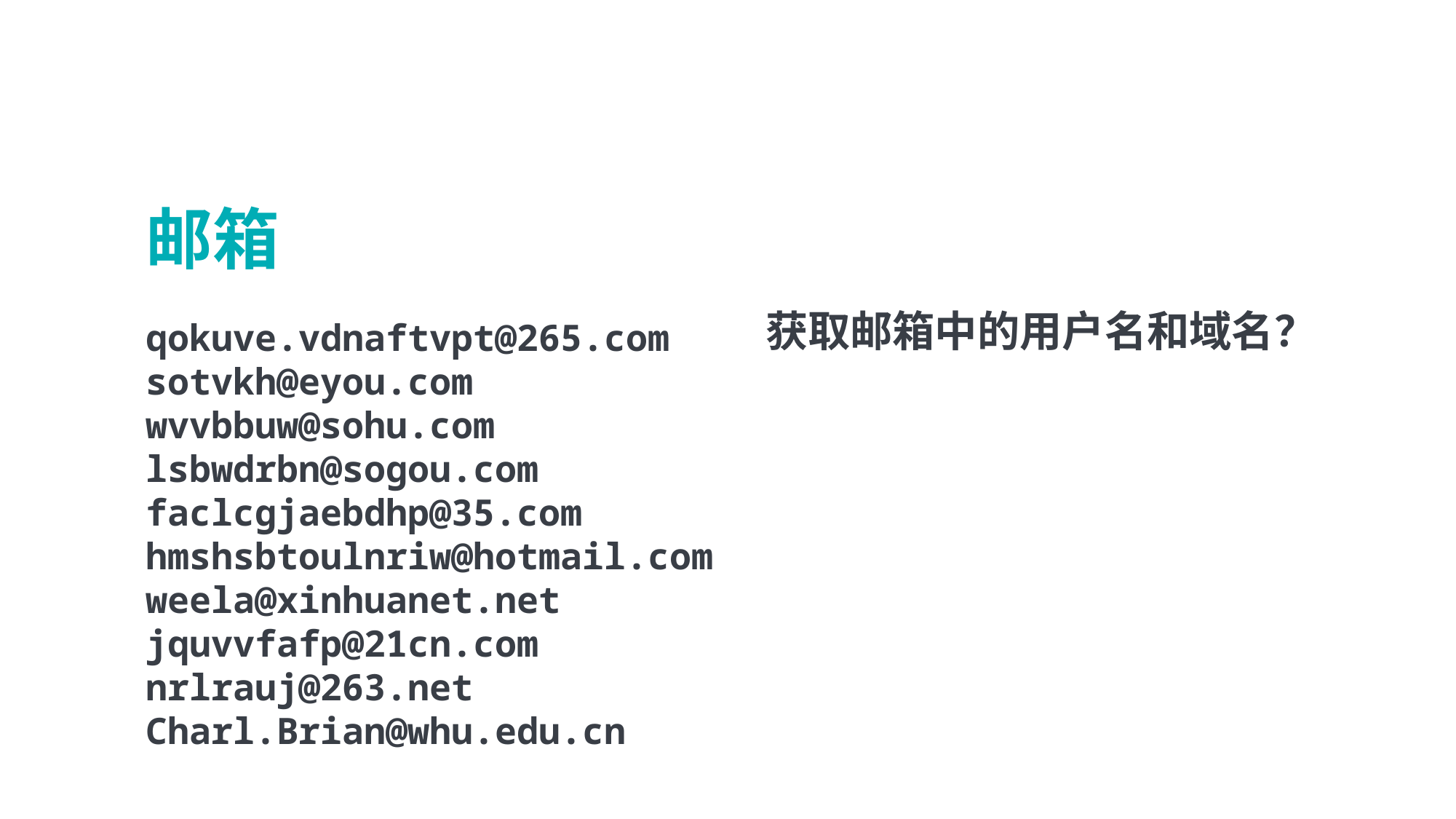

邮箱
获取邮箱中的用户名和域名？
qokuve.vdnaftvpt@265.com
sotvkh@eyou.com
wvvbbuw@sohu.com
lsbwdrbn@sogou.com
faclcgjaebdhp@35.com
hmshsbtoulnriw@hotmail.com
weela@xinhuanet.net
jquvvfafp@21cn.com
nrlrauj@263.net
Charl.Brian@whu.edu.cn